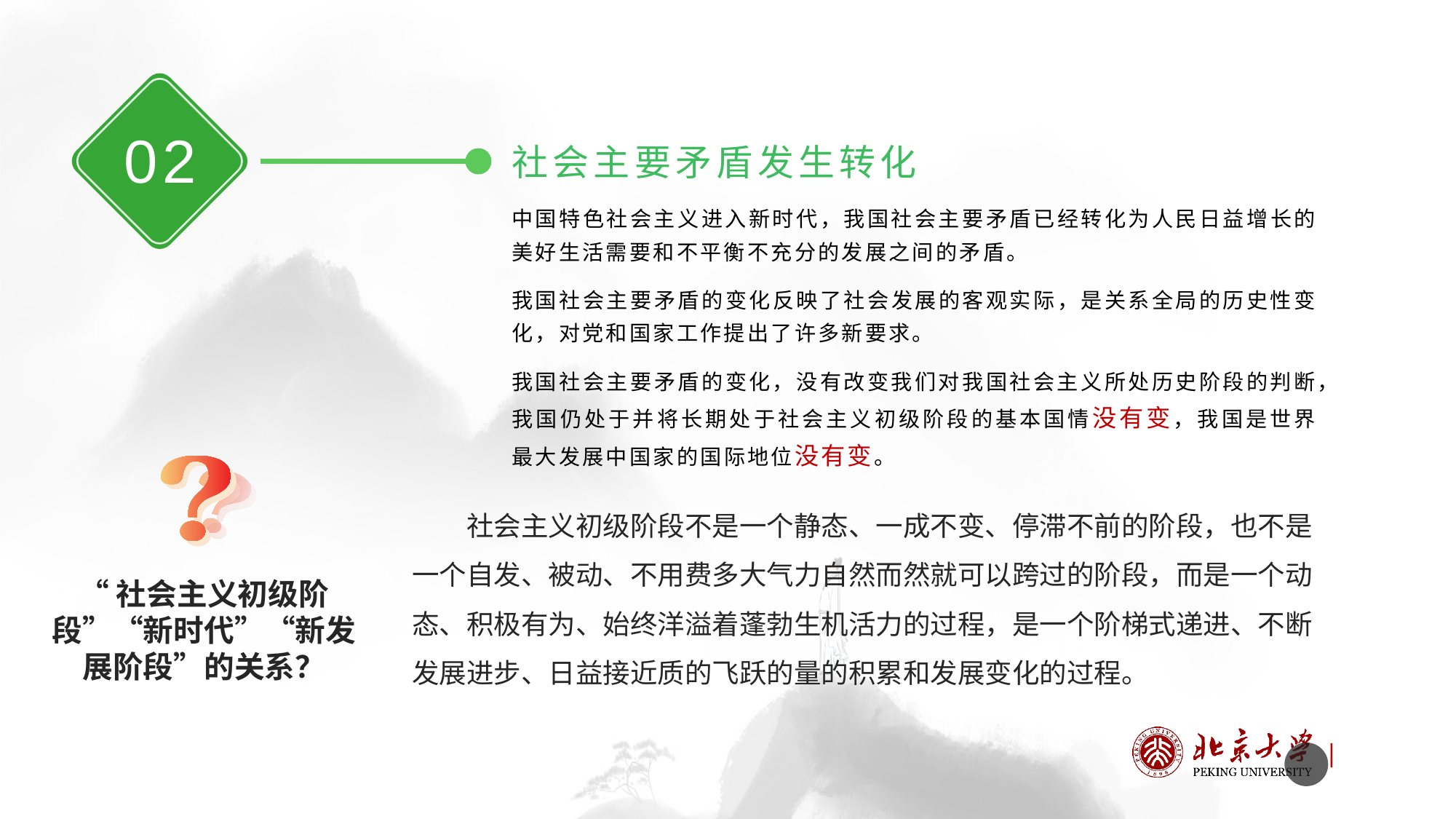

02
社会主要矛盾发生转化

中国特色社会主义进入新时代，我国社会主要矛盾已经转化为人民日益增长的美好生活需要和不平衡不充分的发展之间的矛盾。
我国社会主要矛盾的变化反映了社会发展的客观实际，是关系全局的历史性变化，对党和国家工作提出了许多新要求。
我国社会主要矛盾的变化，没有改变我们对我国社会主义所处历史阶段的判断，我国仍处于并将长期处于社会主义初级阶段的基本国情没有变，我国是世界最大发展中国家的国际地位没有变。

“社会主义初级阶段”“新时代”“新发展阶段”的关系？
社会主义初级阶段不是一个静态、一成不变、停滞不前的阶段，也不是一个自发、被动、不用费多大气力自然而然就可以跨过的阶段，而是一个动态、积极有为、始终洋溢着蓬勃生机活力的过程，是一个阶梯式递进、不断发展进步、日益接近质的飞跃的量的积累和发展变化的过程。

5